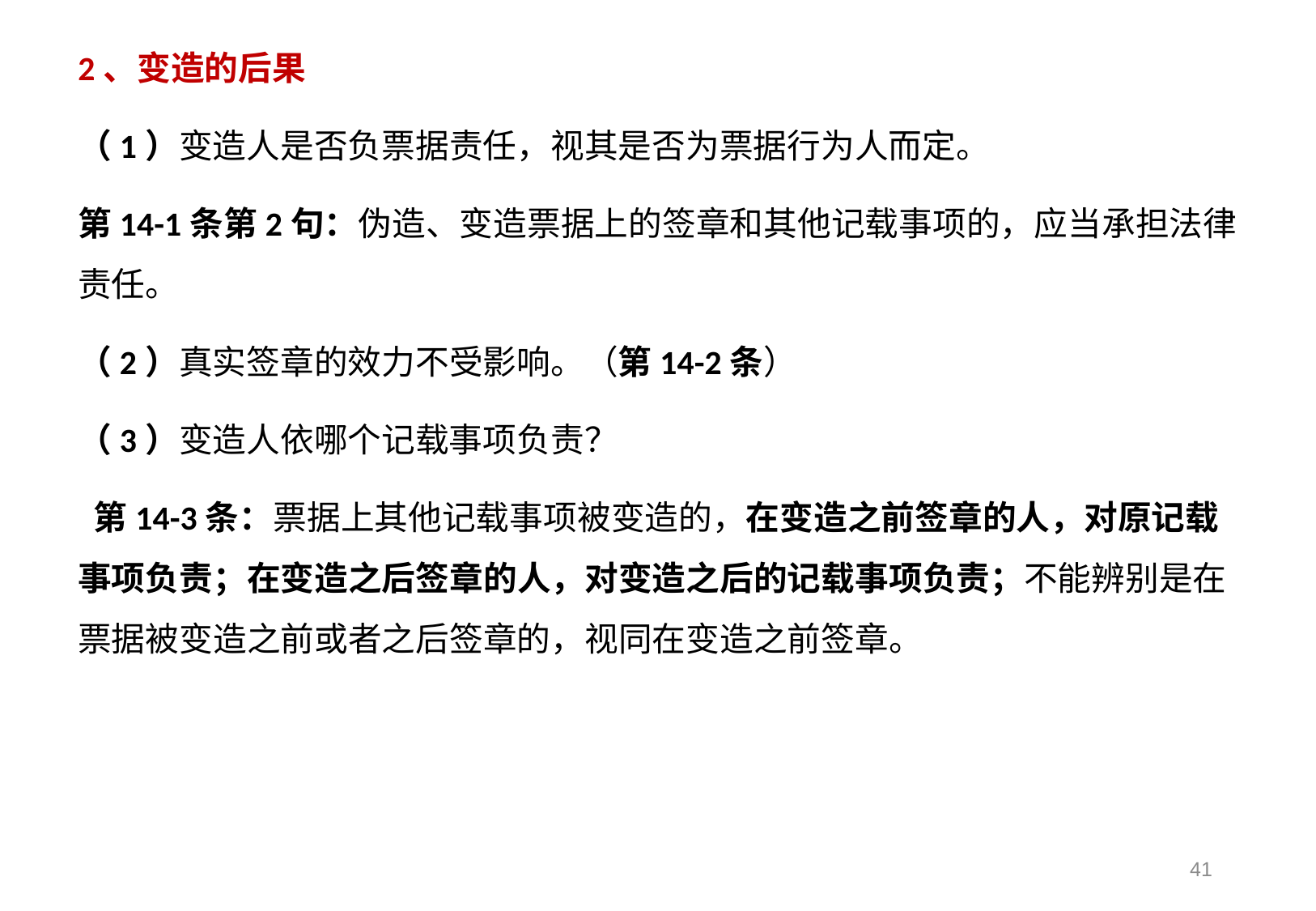

2、变造的后果
（1）变造人是否负票据责任，视其是否为票据行为人而定。
第14-1条第2句：伪造、变造票据上的签章和其他记载事项的，应当承担法律责任。
（2）真实签章的效力不受影响。（第14-2条）
（3）变造人依哪个记载事项负责？
 第14-3条：票据上其他记载事项被变造的，在变造之前签章的人，对原记载事项负责；在变造之后签章的人，对变造之后的记载事项负责；不能辨别是在票据被变造之前或者之后签章的，视同在变造之前签章。
41